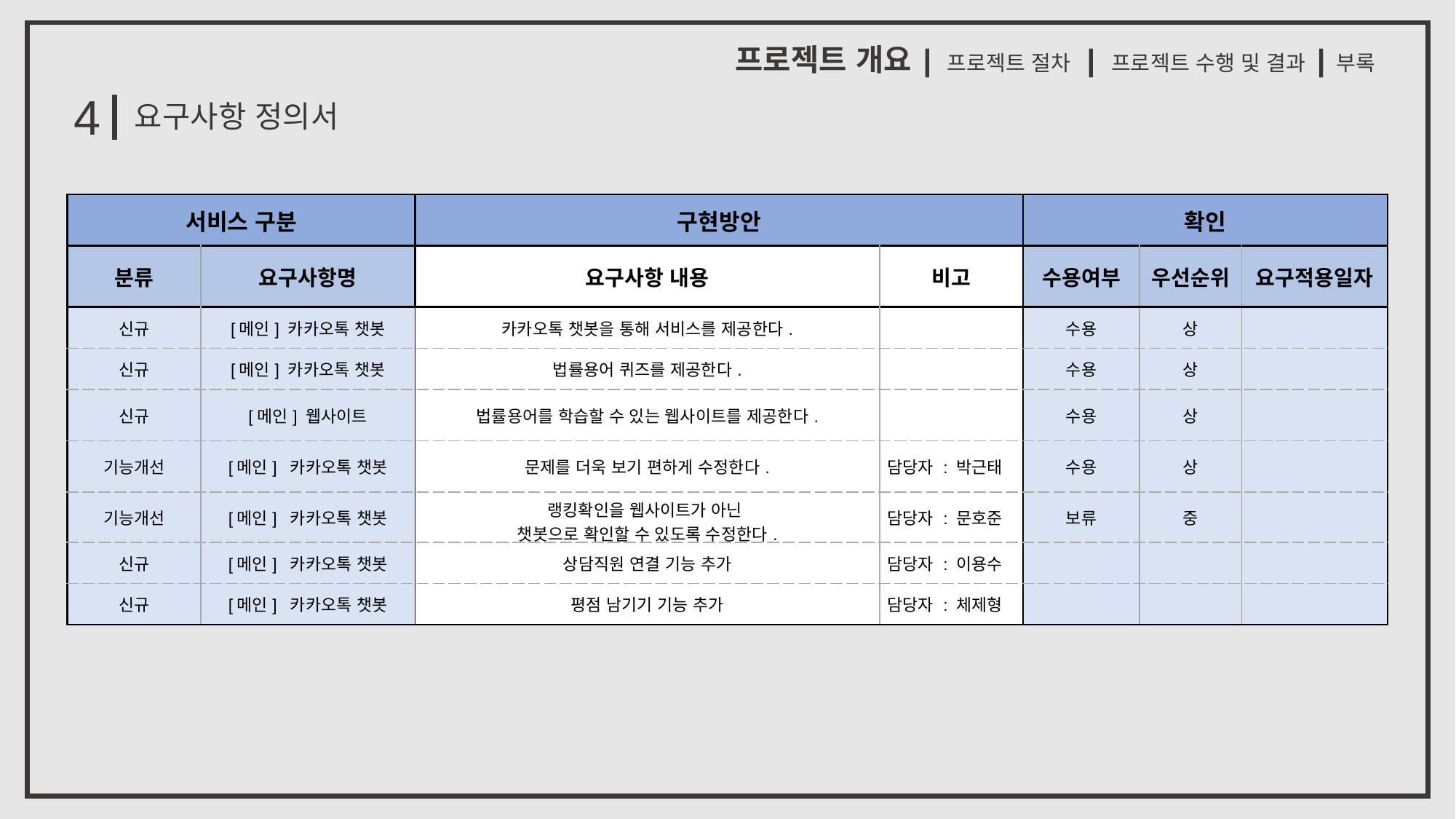

프로젝트 개요 | 프로젝트 절차 | 프로젝트 수행 및 결과 | 부록
4
요구사항 정의서
| 서비스 구분 |  | 구현방안 |  | 확인 |  |  |
| --- | --- | --- | --- | --- | --- | --- |
| 분류 | 요구사항명 | 요구사항 내용 | 비고 | 수용여부 | 우선순위 | 요구적용일자 |
| 신규 | [메인] 카카오톡 챗봇 | 카카오톡 챗봇을 통해 서비스를 제공한다. |  | 수용 | 상 |  |
| 신규 | [메인] 카카오톡 챗봇 | 법률용어 퀴즈를 제공한다. |  | 수용 | 상 |  |
| 신규 | [메인] 웹사이트 | 법률용어를 학습할 수 있는 웹사이트를 제공한다. |  | 수용 | 상 |  |
| 기능개선 | [메인]  카카오톡 챗봇 | 문제를 더욱 보기 편하게 수정한다. | 담당자 : 박근태 | 수용 | 상 |  |
| 기능개선 | [메인]  카카오톡 챗봇 | 랭킹확인을 웹사이트가 아닌 챗봇으로 확인할 수 있도록 수정한다. | 담당자 : 문호준 | 보류 | 중 |  |
| 신규 | [메인]  카카오톡 챗봇 | 상담직원 연결 기능 추가 | 담당자 : 이용수 |  |  |  |
| 신규 | [메인]  카카오톡 챗봇 | 평점 남기기 기능 추가 | 담당자 : 체제형 |  |  |  |